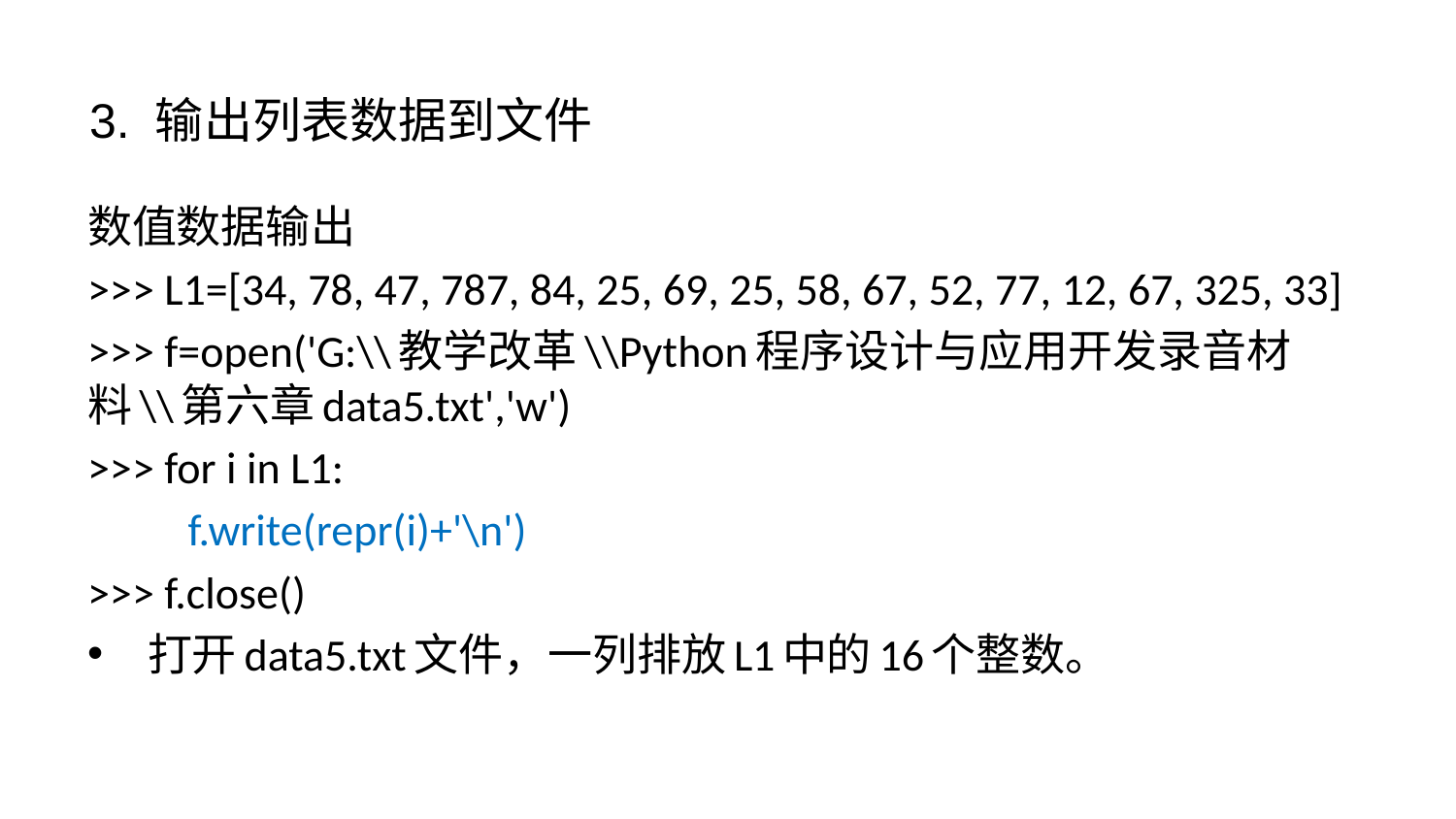

# 3. 输出列表数据到文件
数值数据输出
>>> L1=[34, 78, 47, 787, 84, 25, 69, 25, 58, 67, 52, 77, 12, 67, 325, 33]
>>> f=open('G:\\教学改革\\Python程序设计与应用开发录音材料\\第六章data5.txt','w')
>>> for i in L1:
	f.write(repr(i)+'\n')
>>> f.close()
打开data5.txt文件，一列排放L1中的16个整数。